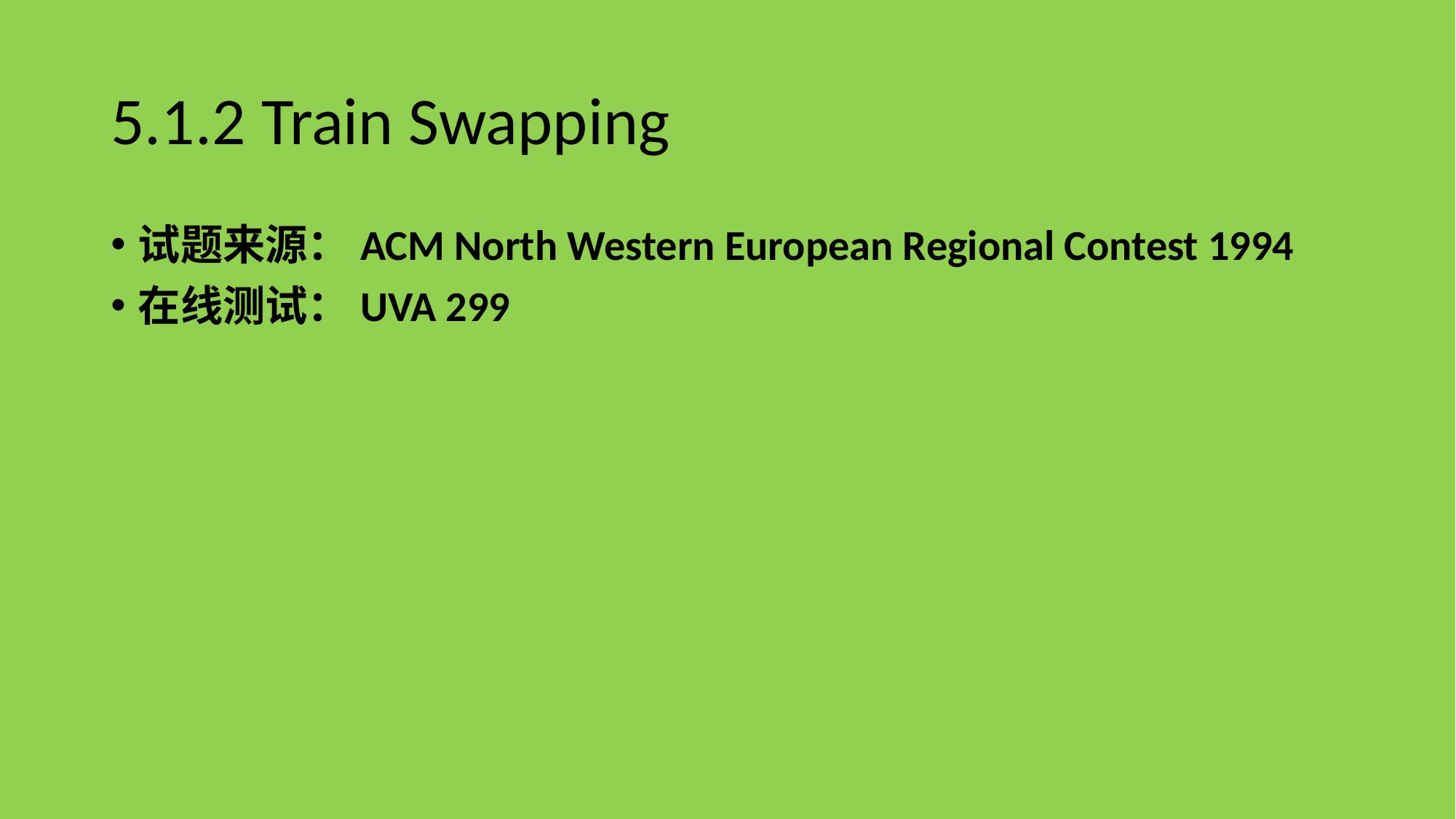

# 5.1.2 Train Swapping
试题来源：ACM North Western European Regional Contest 1994
在线测试：UVA 299